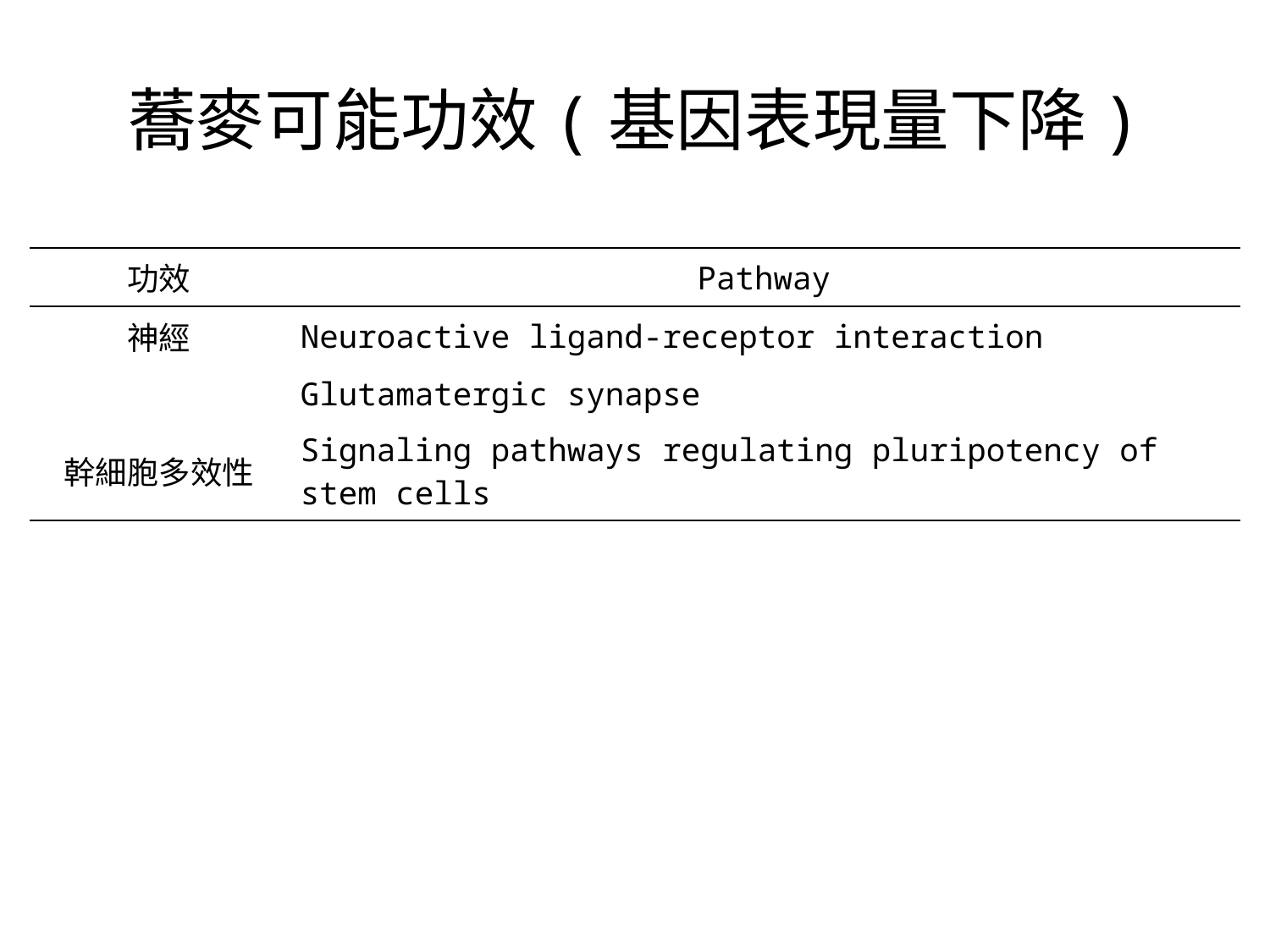

# 蕎麥可能功效(基因表現量下降)
| 功效 | Pathway |
| --- | --- |
| 神經 | Neuroactive ligand-receptor interaction |
|  | Glutamatergic synapse |
| 幹細胞多效性 | Signaling pathways regulating pluripotency of stem cells |